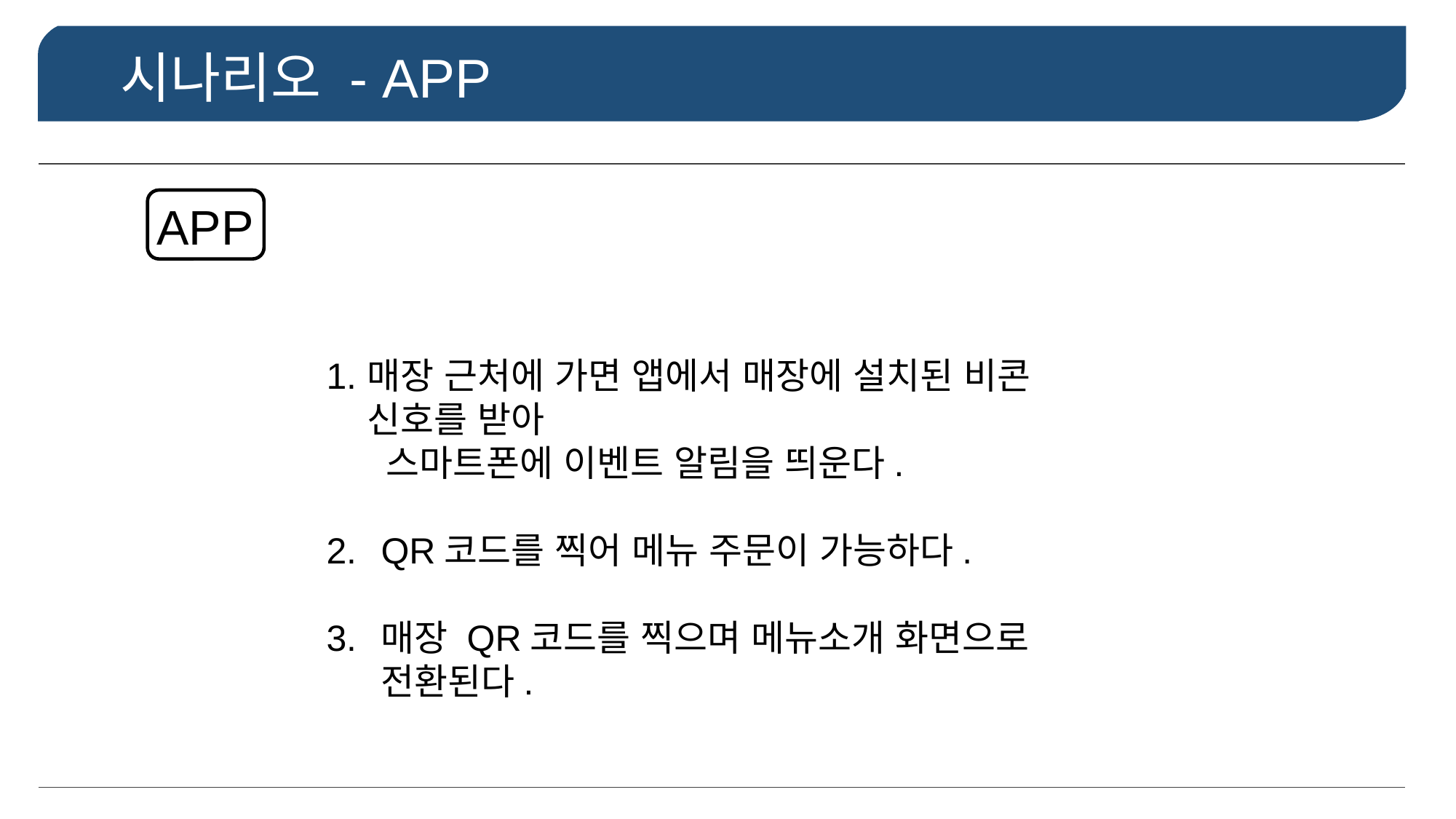

시나리오 - APP

APP
매장 근처에 가면 앱에서 매장에 설치된 비콘 신호를 받아
     스마트폰에 이벤트 알림을 띄운다.

QR코드를 찍어 메뉴 주문이 가능하다.

매장 QR코드를 찍으며 메뉴소개 화면으로 전환된다.